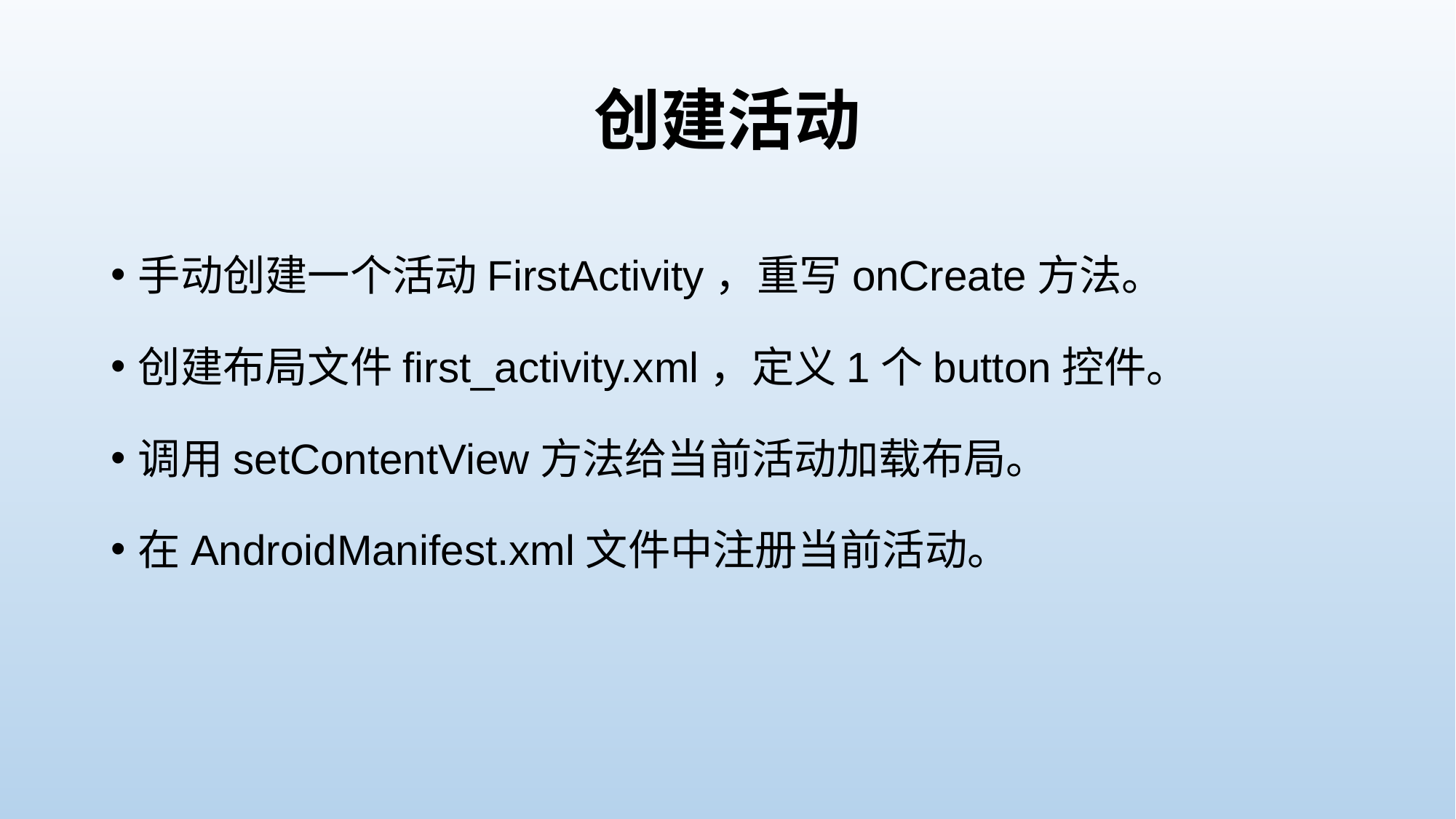

# 创建活动
手动创建一个活动FirstActivity，重写onCreate方法。
创建布局文件first_activity.xml，定义1个button控件。
调用setContentView方法给当前活动加载布局。
在AndroidManifest.xml文件中注册当前活动。